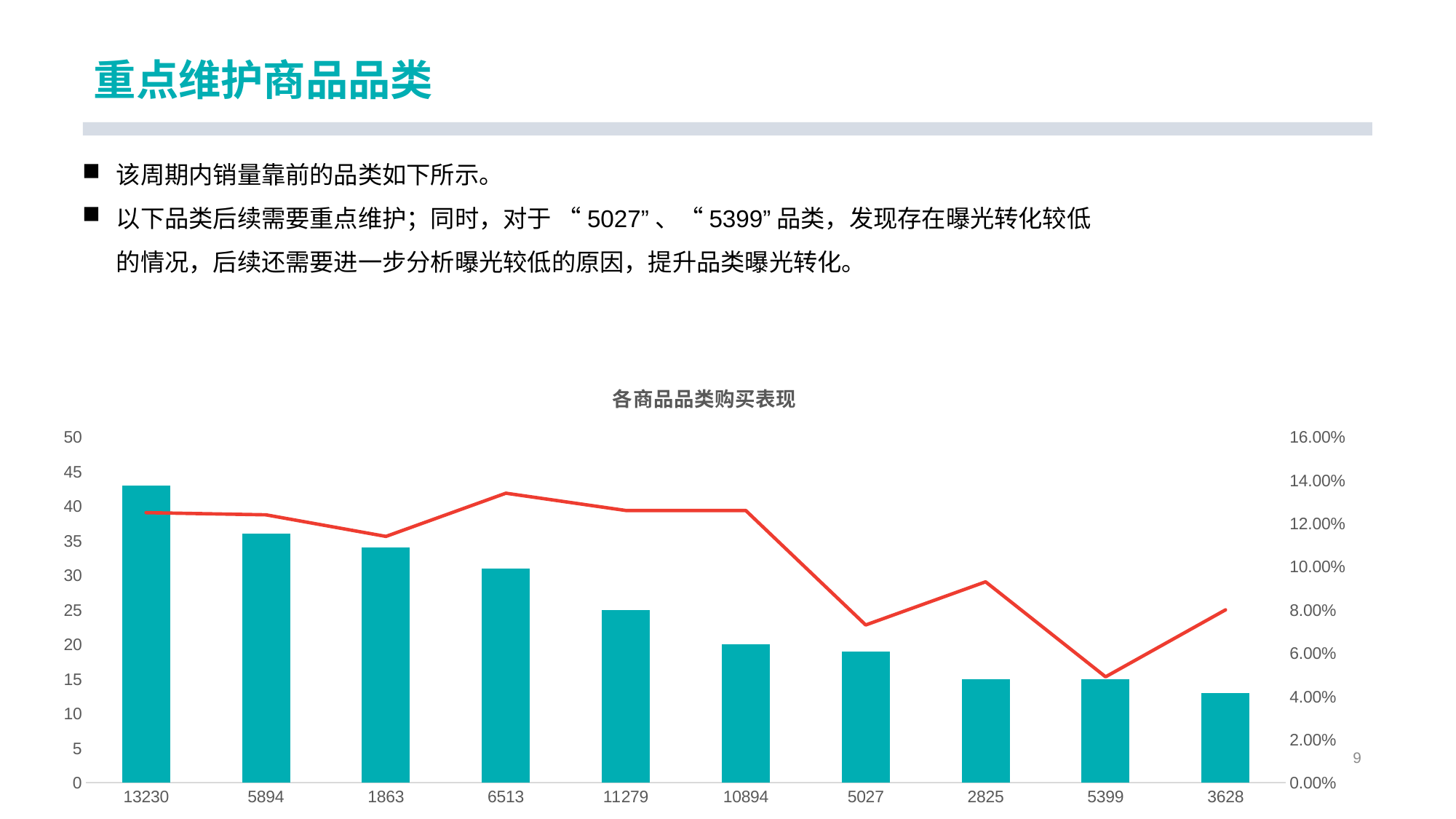

# 重点维护商品品类
该周期内销量靠前的品类如下所示。
以下品类后续需要重点维护；同时，对于 “5027”、“5399”品类，发现存在曝光转化较低的情况，后续还需要进一步分析曝光较低的原因，提升品类曝光转化。

### Chart: 各商品品类购买表现

| Category | 被购买次数 | 购买转化率 |
|---|---|---|
| 13230 | 43.0 | 0.125 |
| 5894 | 36.0 | 0.124 |
| 1863 | 34.0 | 0.114 |
| 6513 | 31.0 | 0.134 |
| 11279 | 25.0 | 0.126 |
| 10894 | 20.0 | 0.126 |
| 5027 | 19.0 | 0.073 |
| 2825 | 15.0 | 0.093 |
| 5399 | 15.0 | 0.049 |
| 3628 | 13.0 | 0.08 |
9